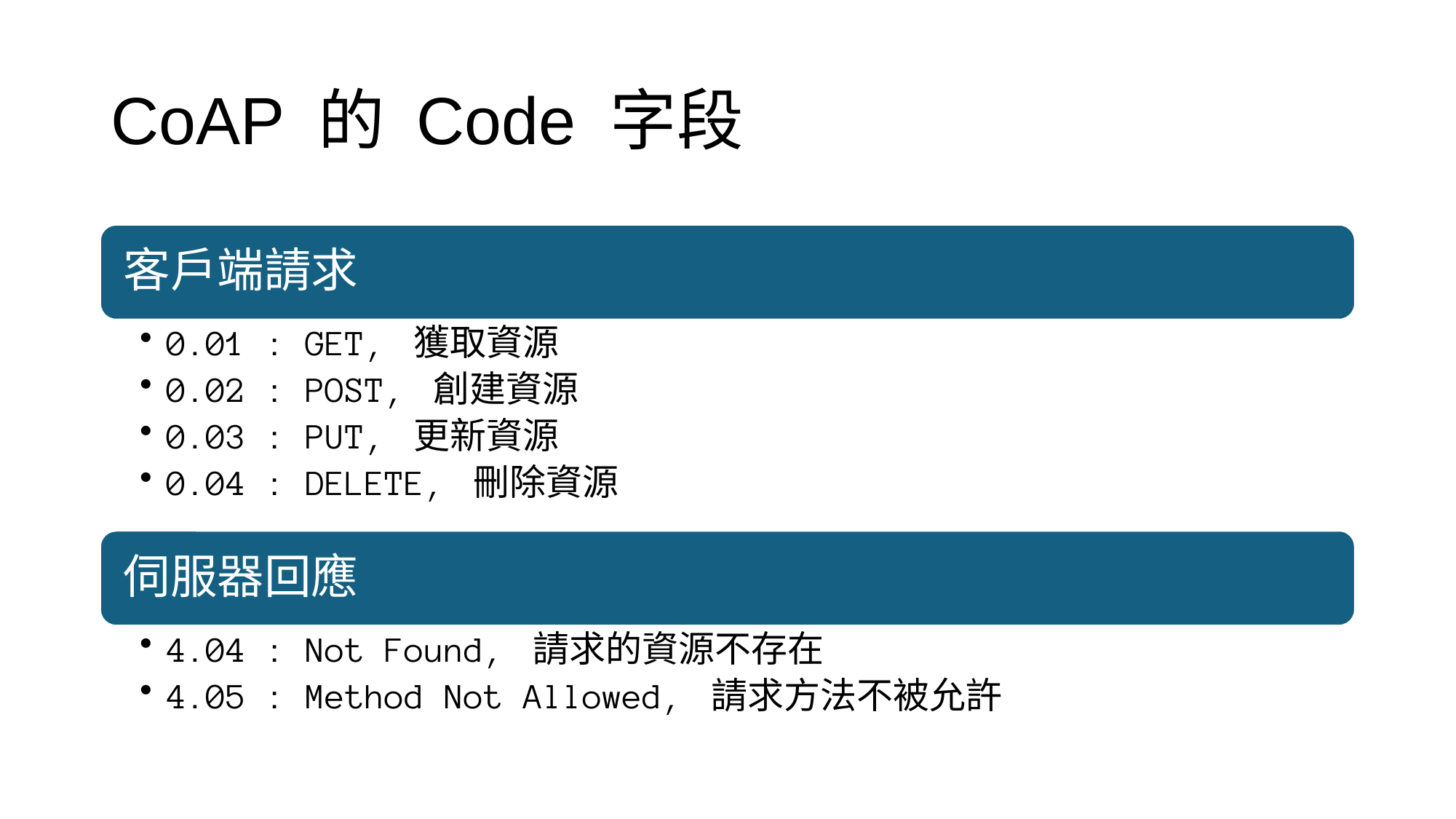

# CoAP 的 Code 字段
客戶端請求
0.01 : GET, 獲取資源
0.02 : POST, 創建資源
0.03 : PUT, 更新資源
0.04 : DELETE, 刪除資源
伺服器回應
4.04 : Not Found, 請求的資源不存在
4.05 : Method Not Allowed, 請求方法不被允許